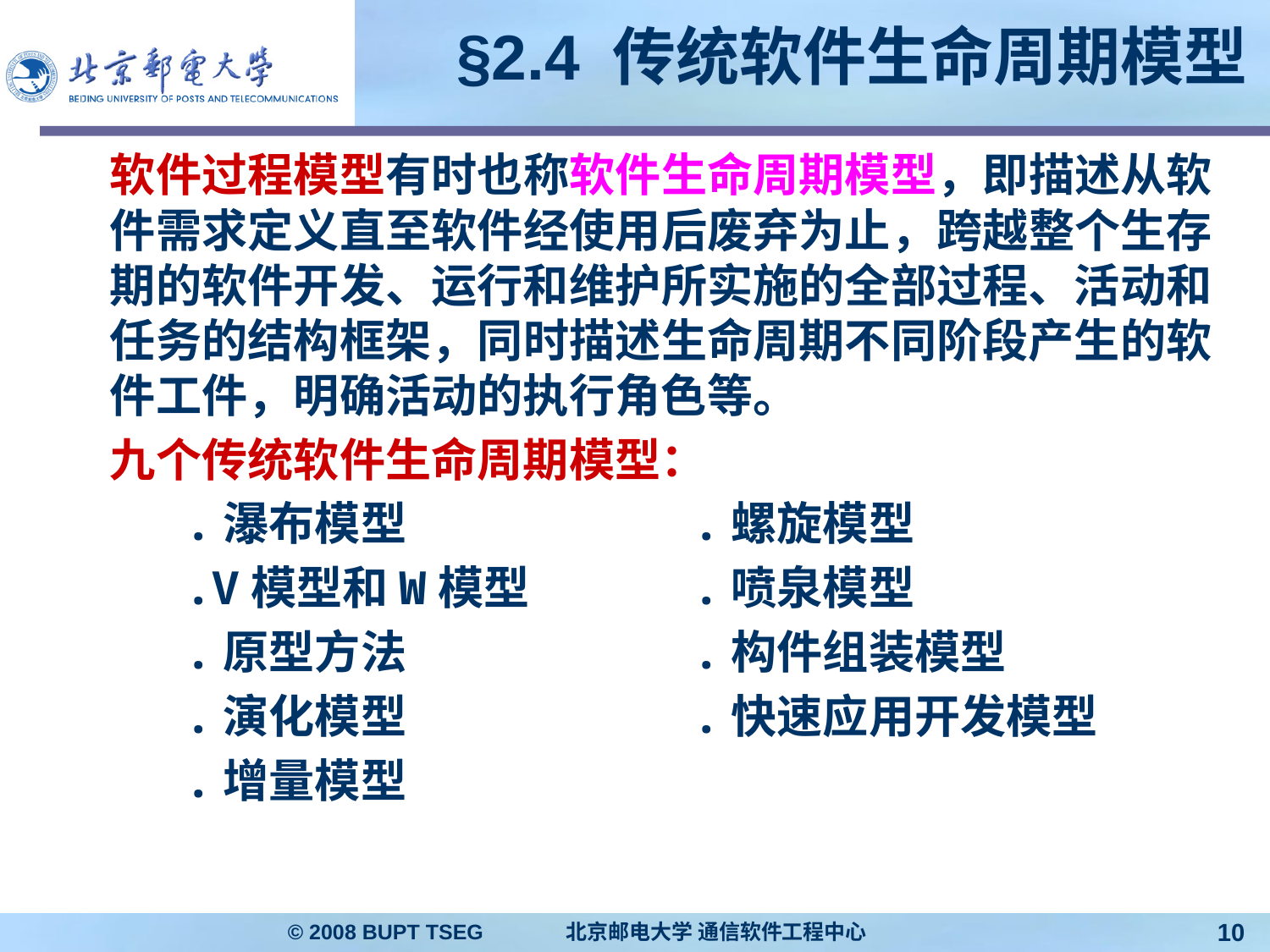

# §2.4 传统软件生命周期模型
	软件过程模型有时也称软件生命周期模型，即描述从软件需求定义直至软件经使用后废弃为止，跨越整个生存期的软件开发、运行和维护所实施的全部过程、活动和任务的结构框架，同时描述生命周期不同阶段产生的软件工件，明确活动的执行角色等。
	九个传统软件生命周期模型：
	.瀑布模型			.螺旋模型
	.V模型和W模型		.喷泉模型
	.原型方法			.构件组装模型
	.演化模型			.快速应用开发模型
	.增量模型
© 2008 BUPT TSEG             北京邮电大学 通信软件工程中心